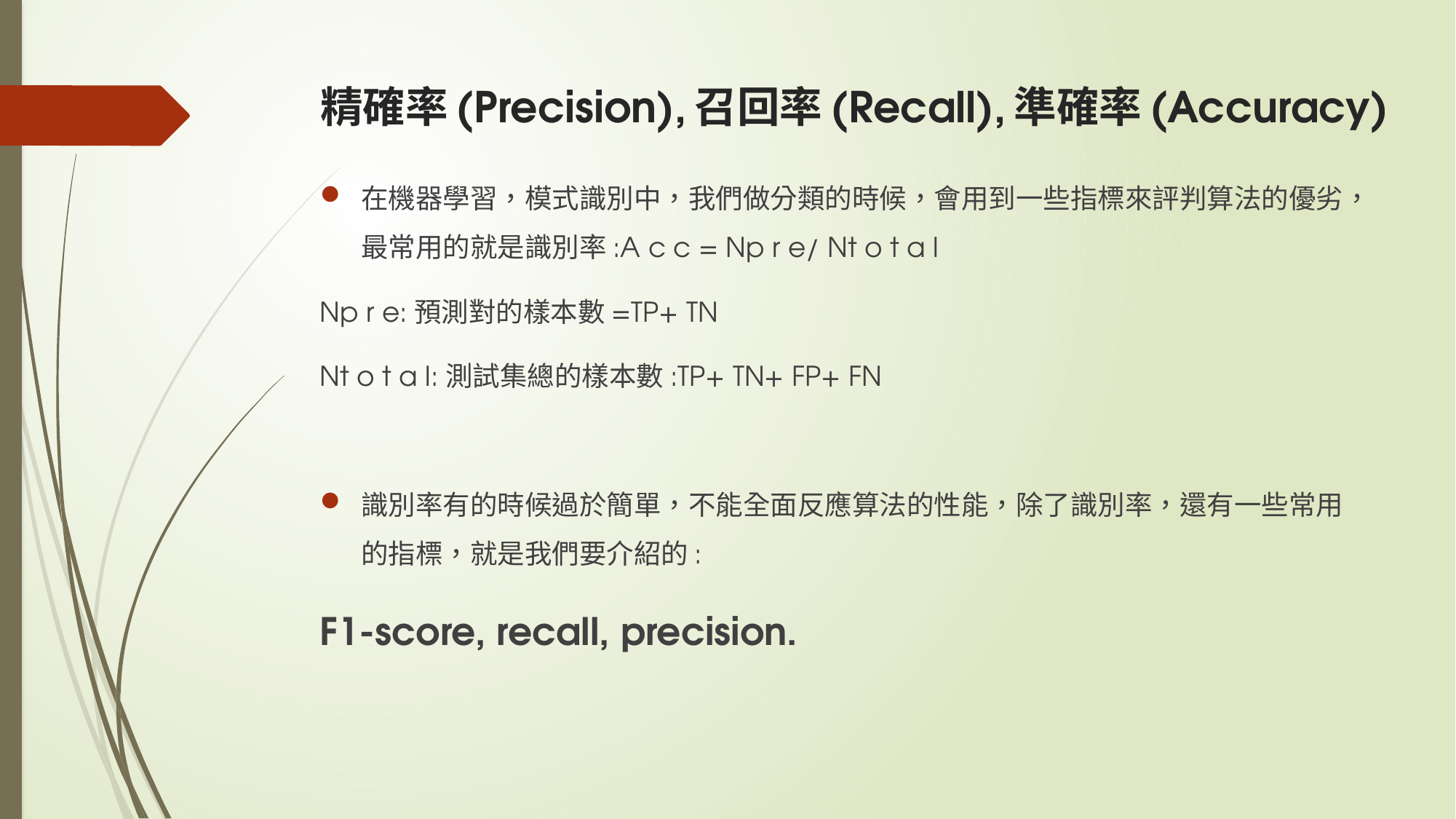

# 精確率(Precision),召回率(Recall),準確率(Accuracy)
在機器學習，模式識別中，我們做分類的時候，會用到一些指標來評判算法的優劣，最常用的就是識別率:A c c = Np r e/ Nt o t a l
Np r e:預測對的樣本數=TP+ TN
Nt o t a l:測試集總的樣本數:TP+ TN+ FP+ FN

識別率有的時候過於簡單，不能全面反應算法的性能，除了識別率，還有一些常用的指標，就是我們要介紹的:
F1-score, recall, precision.